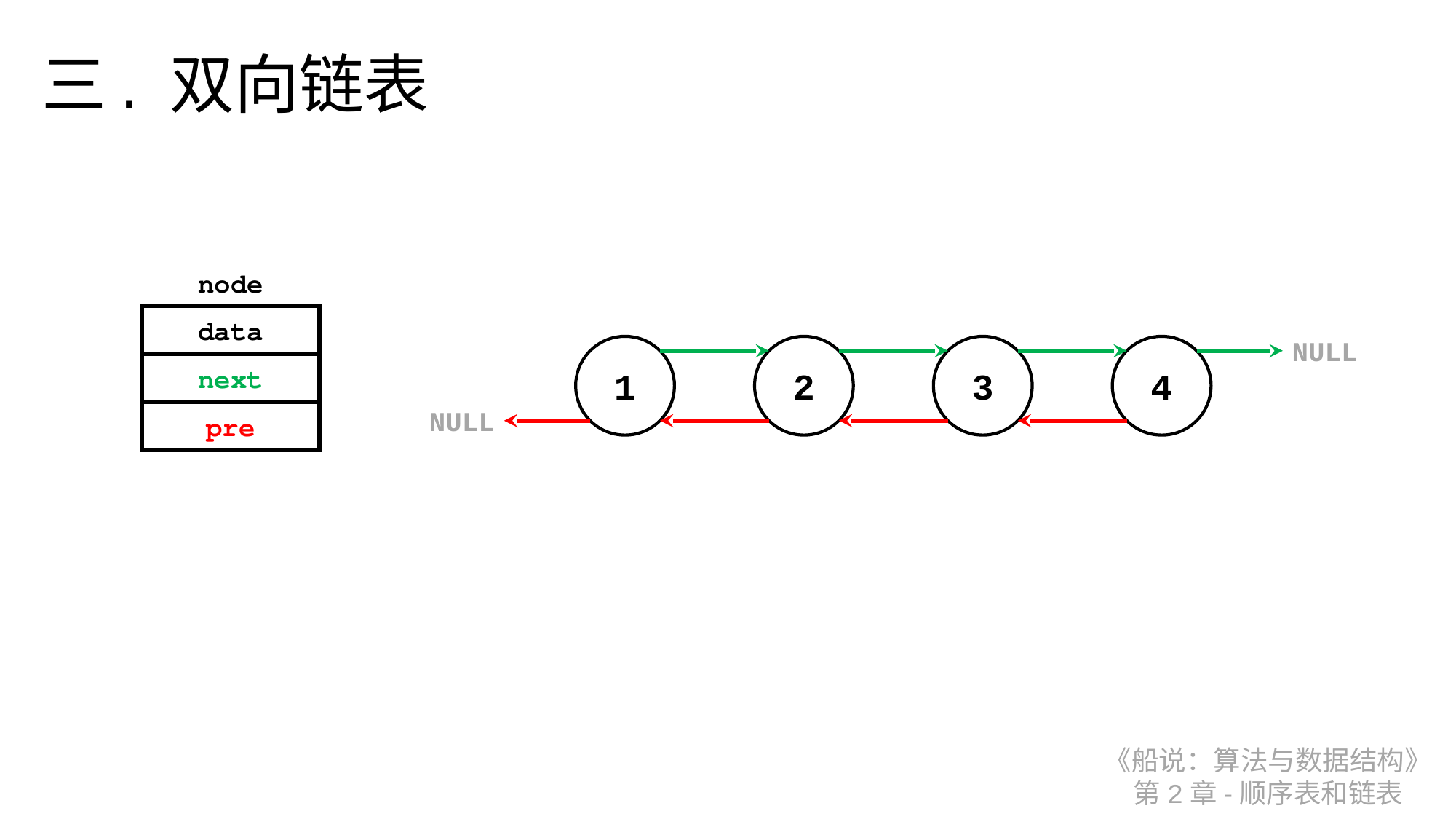

三. 双向链表
| node |
| --- |
| data |
| next |
| pre |
NULL
1
2
3
4
NULL